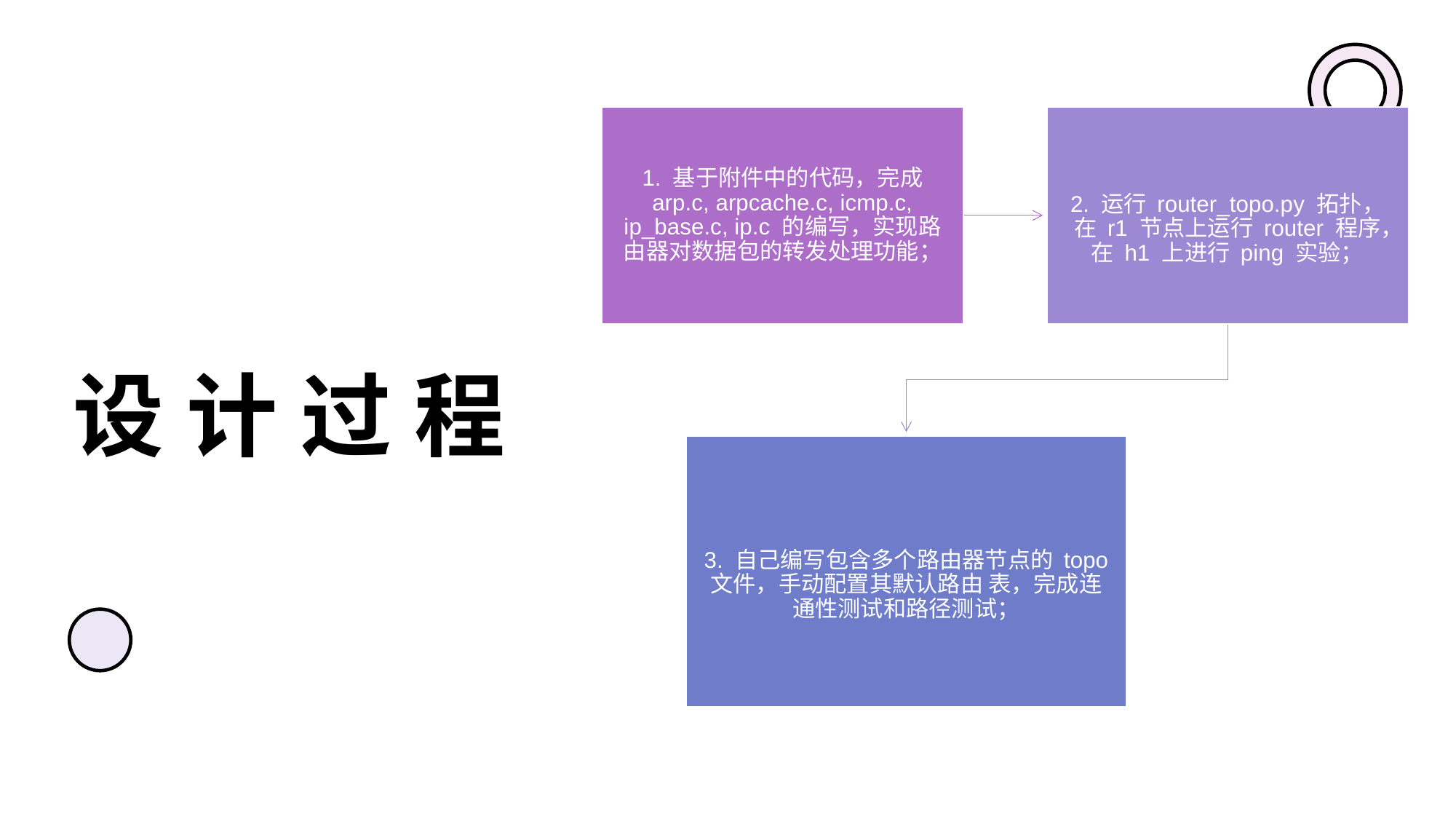

1. 基于附件中的代码，完成 arp.c, arpcache.c, icmp.c, ip_base.c, ip.c 的编写，实现路由器对数据包的转发处理功能；

2. 运行 router_topo.py 拓扑，在 r1 节点上运行 router 程序，在 h1 上进行 ping 实验；

3. 自己编写包含多个路由器节点的 topo 文件，手动配置其默认路由 表，完成连通性测试和路径测试；

# 设计过程